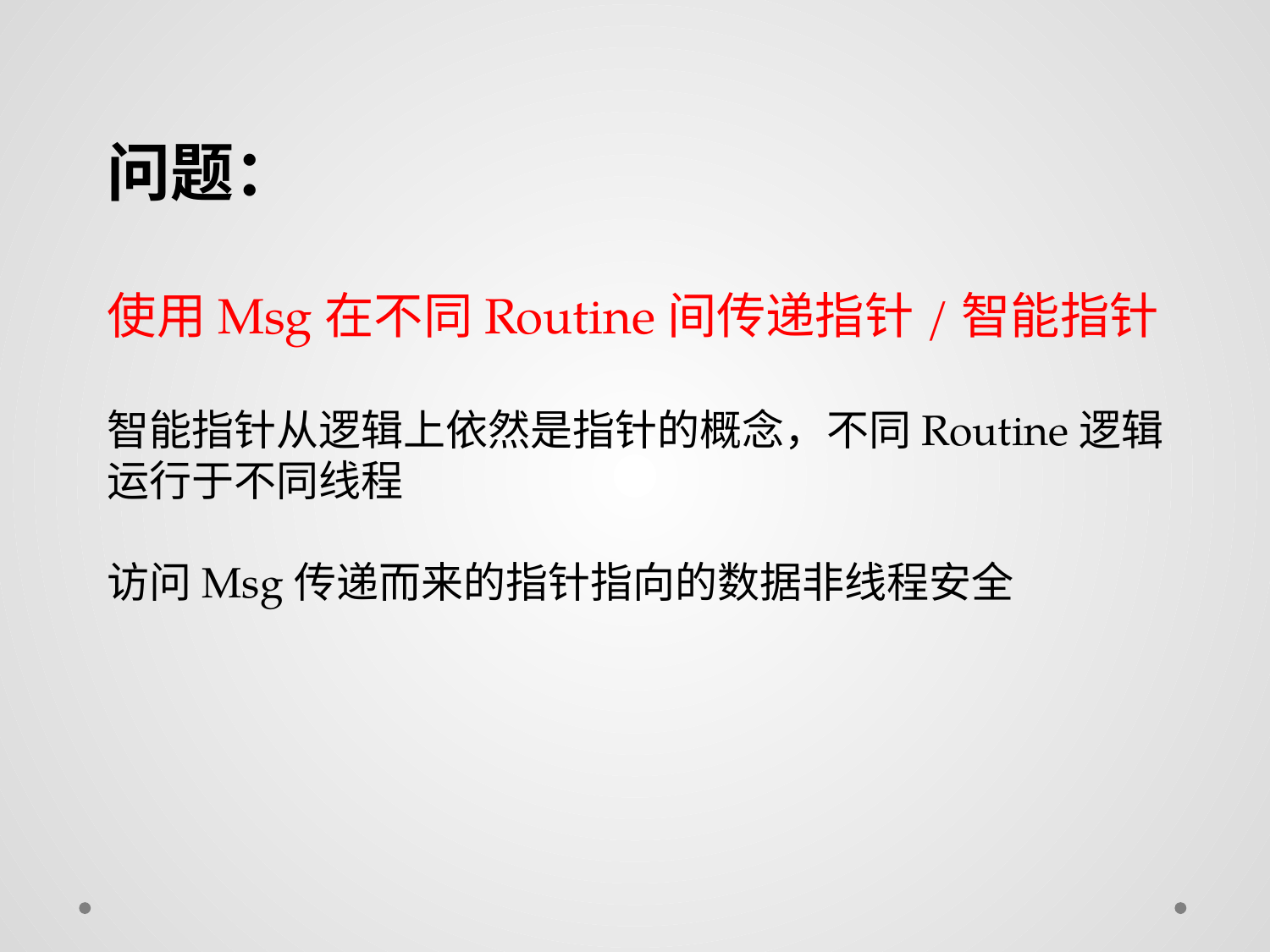

问题：

使用Msg在不同Routine间传递指针/智能指针

智能指针从逻辑上依然是指针的概念，不同Routine逻辑运行于不同线程

访问Msg传递而来的指针指向的数据非线程安全